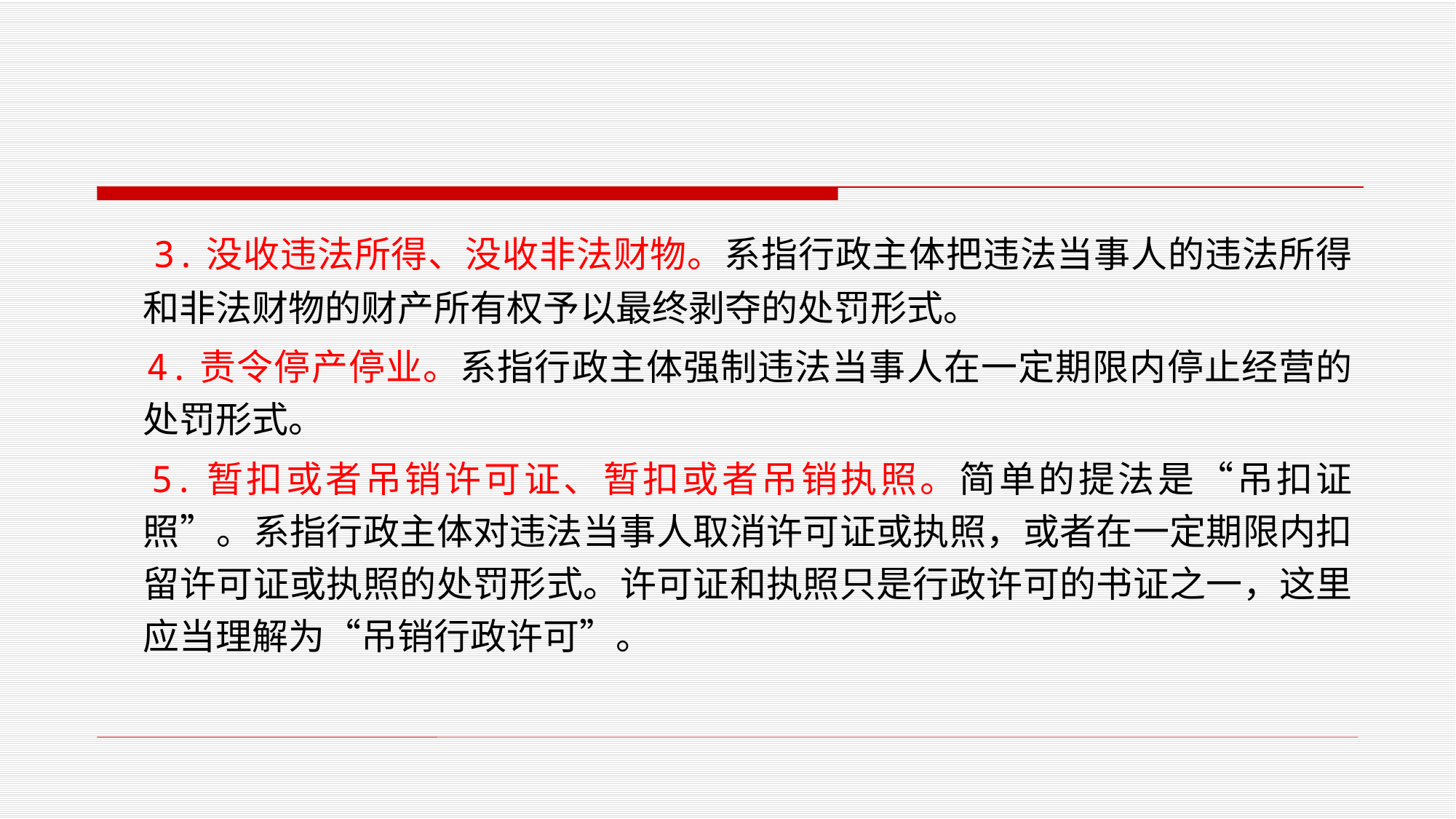

#
  3.没收违法所得、没收非法财物。系指行政主体把违法当事人的违法所得和非法财物的财产所有权予以最终剥夺的处罚形式。
  4.责令停产停业。系指行政主体强制违法当事人在一定期限内停止经营的处罚形式。
  5.暂扣或者吊销许可证、暂扣或者吊销执照。简单的提法是“吊扣证照”。系指行政主体对违法当事人取消许可证或执照，或者在一定期限内扣留许可证或执照的处罚形式。许可证和执照只是行政许可的书证之一，这里应当理解为“吊销行政许可”。